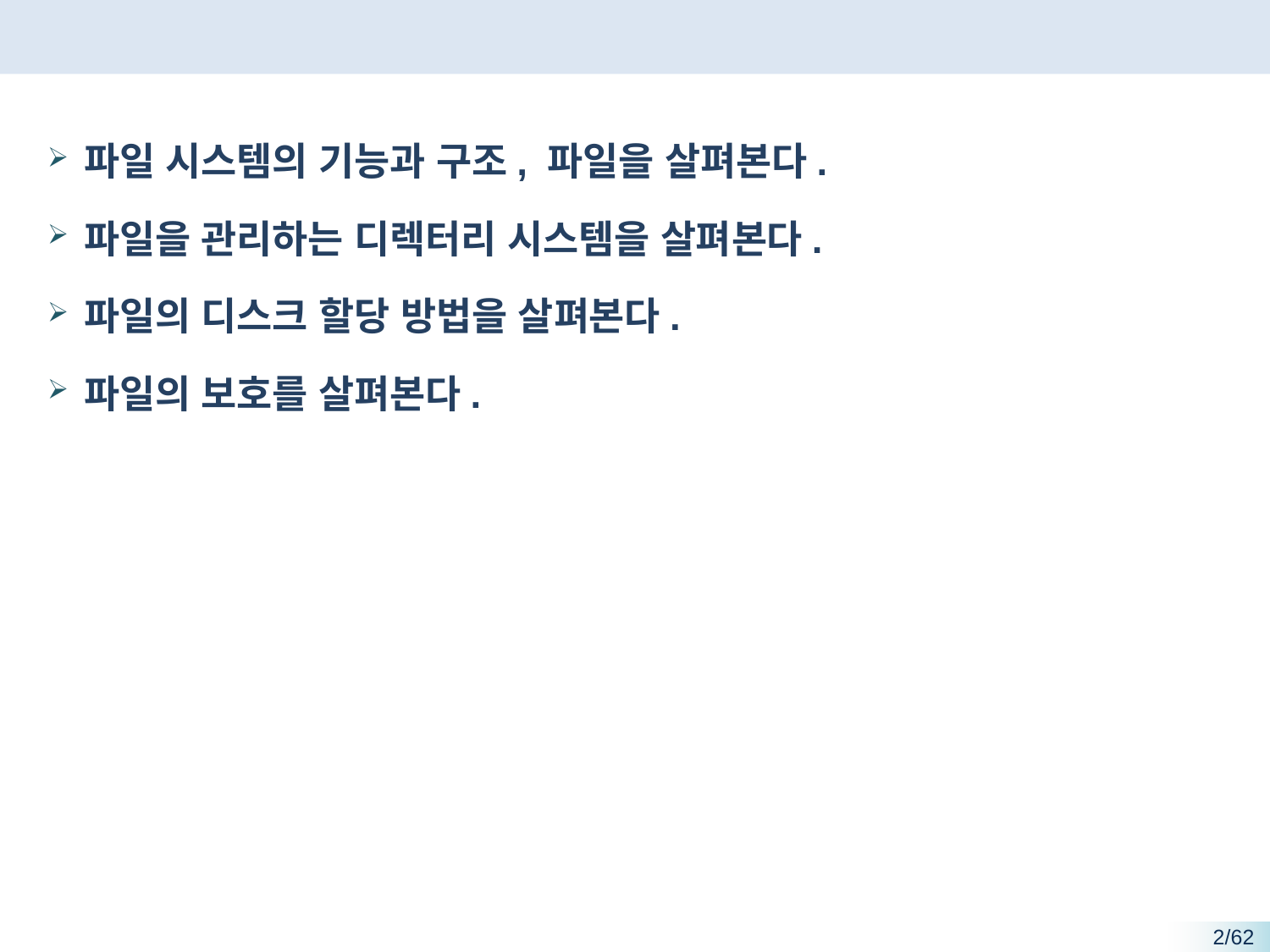

#
파일 시스템의 기능과 구조, 파일을 살펴본다.
파일을 관리하는 디렉터리 시스템을 살펴본다.
파일의 디스크 할당 방법을 살펴본다.
파일의 보호를 살펴본다.